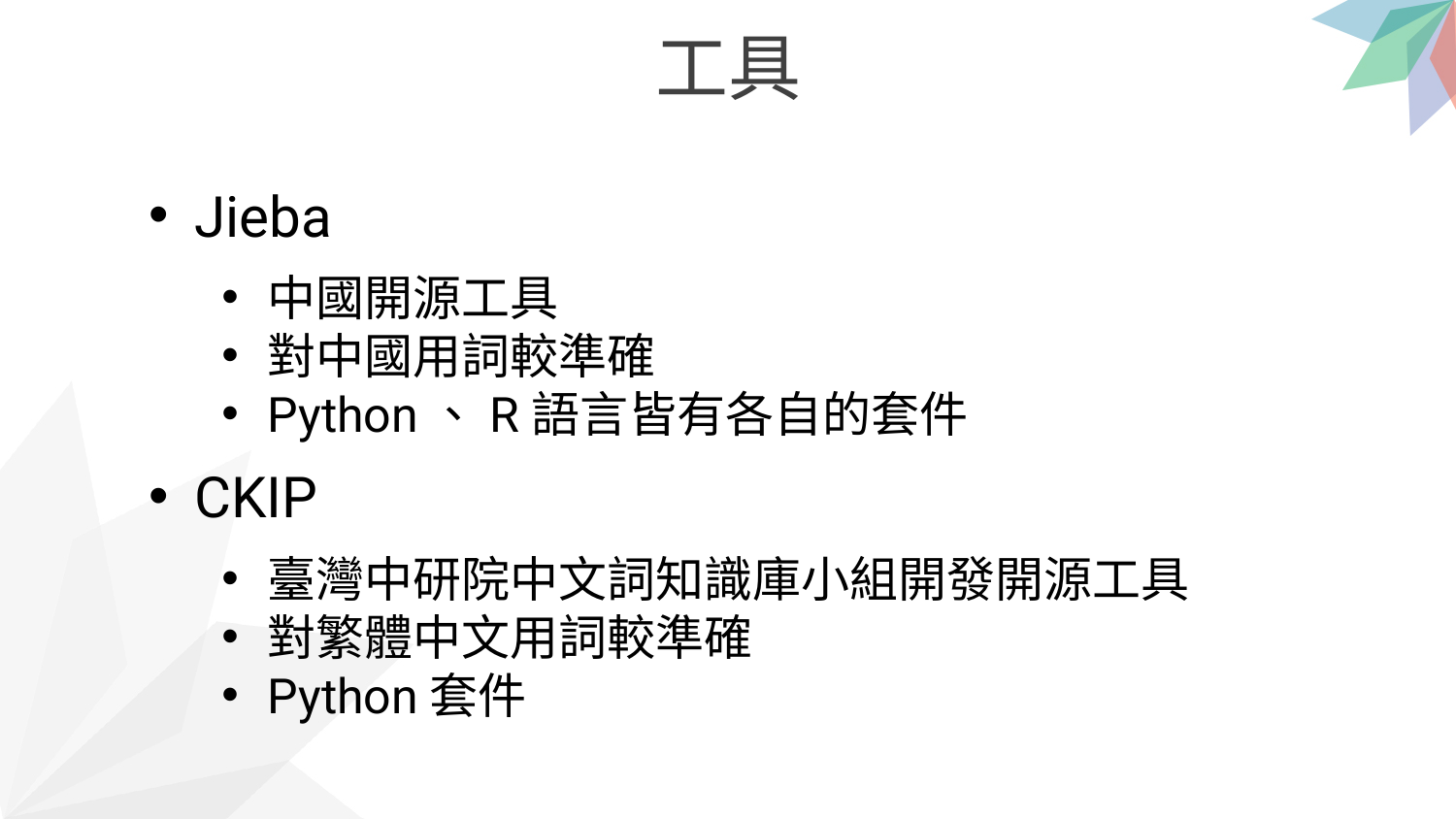

工具

Jieba

中國開源工具
對中國用詞較準確
Python、R語言皆有各自的套件

CKIP

臺灣中研院中文詞知識庫小組開發開源工具
對繁體中文用詞較準確
Python套件